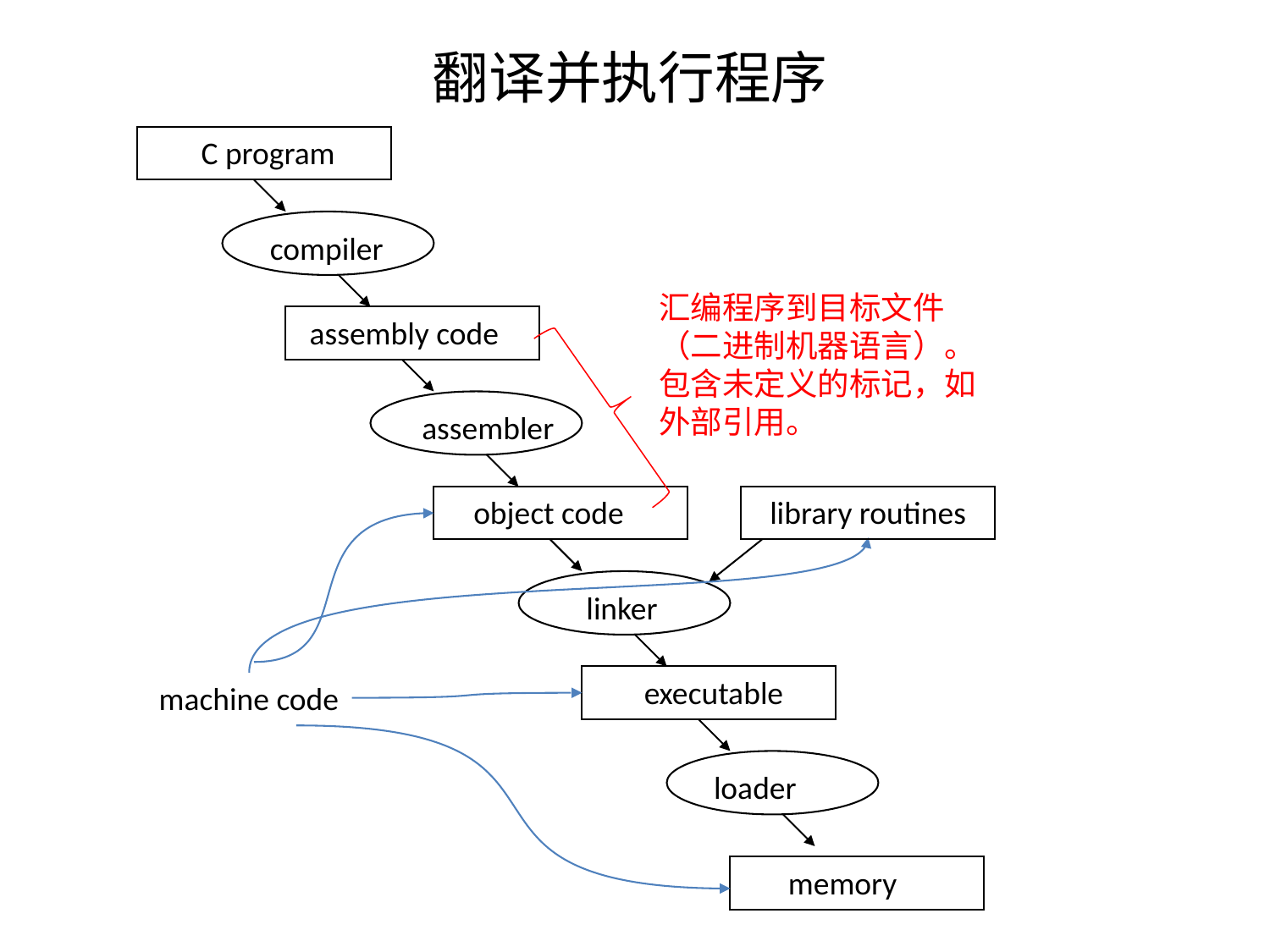

翻译并执行程序

C program

compiler

assembly code
汇编程序到目标文件（二进制机器语言）。包含未定义的标记，如外部引用。

assembler

object code

library routines

linker

executable
machine code

loader

memory